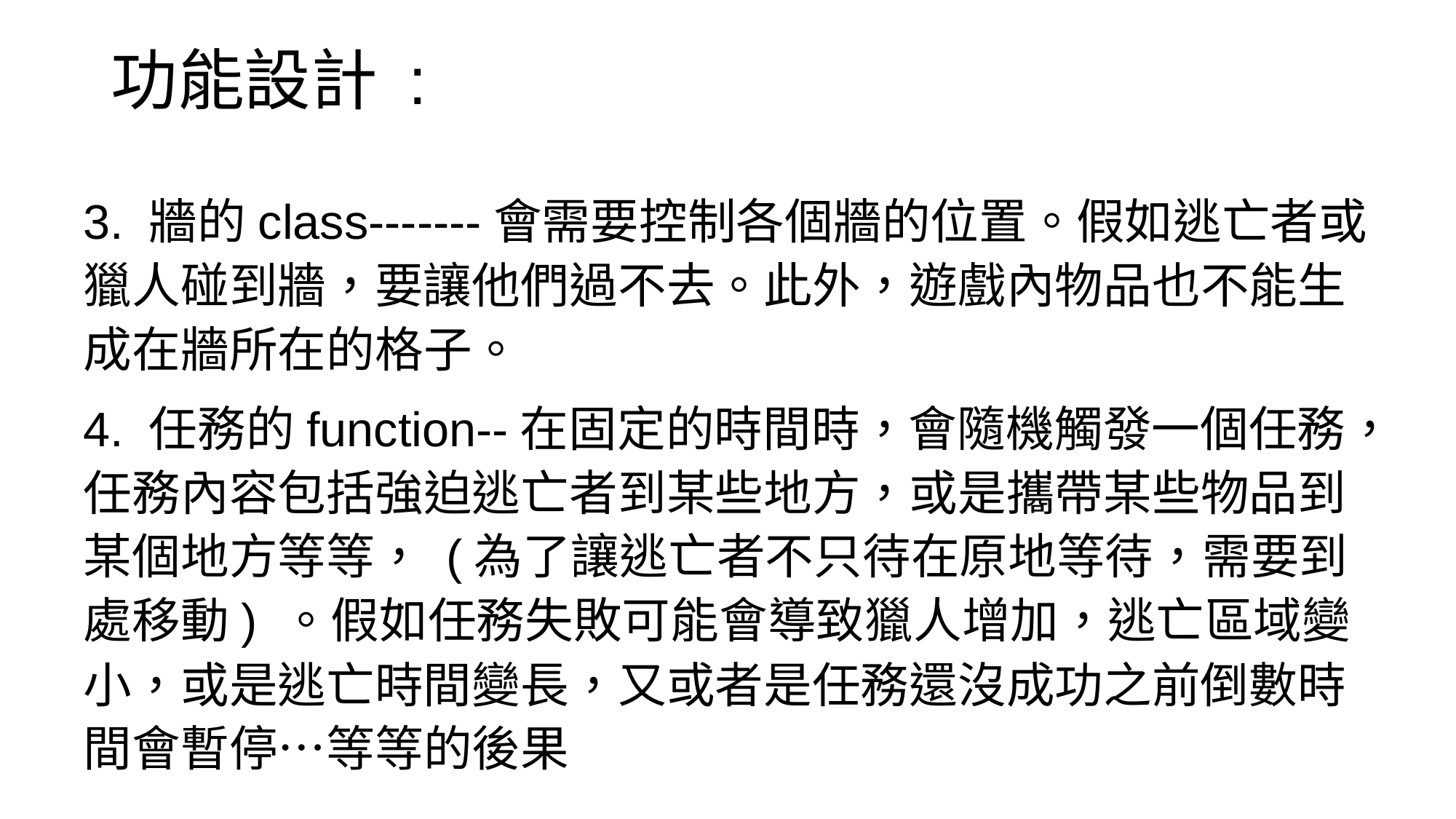

# 功能設計 :
3. 牆的class-------會需要控制各個牆的位置。假如逃亡者或獵人碰到牆，要讓他們過不去。此外，遊戲內物品也不能生成在牆所在的格子。
4. 任務的function--在固定的時間時，會隨機觸發一個任務，任務內容包括強迫逃亡者到某些地方，或是攜帶某些物品到某個地方等等， (為了讓逃亡者不只待在原地等待，需要到處移動) 。假如任務失敗可能會導致獵人增加，逃亡區域變小，或是逃亡時間變長，又或者是任務還沒成功之前倒數時間會暫停…等等的後果